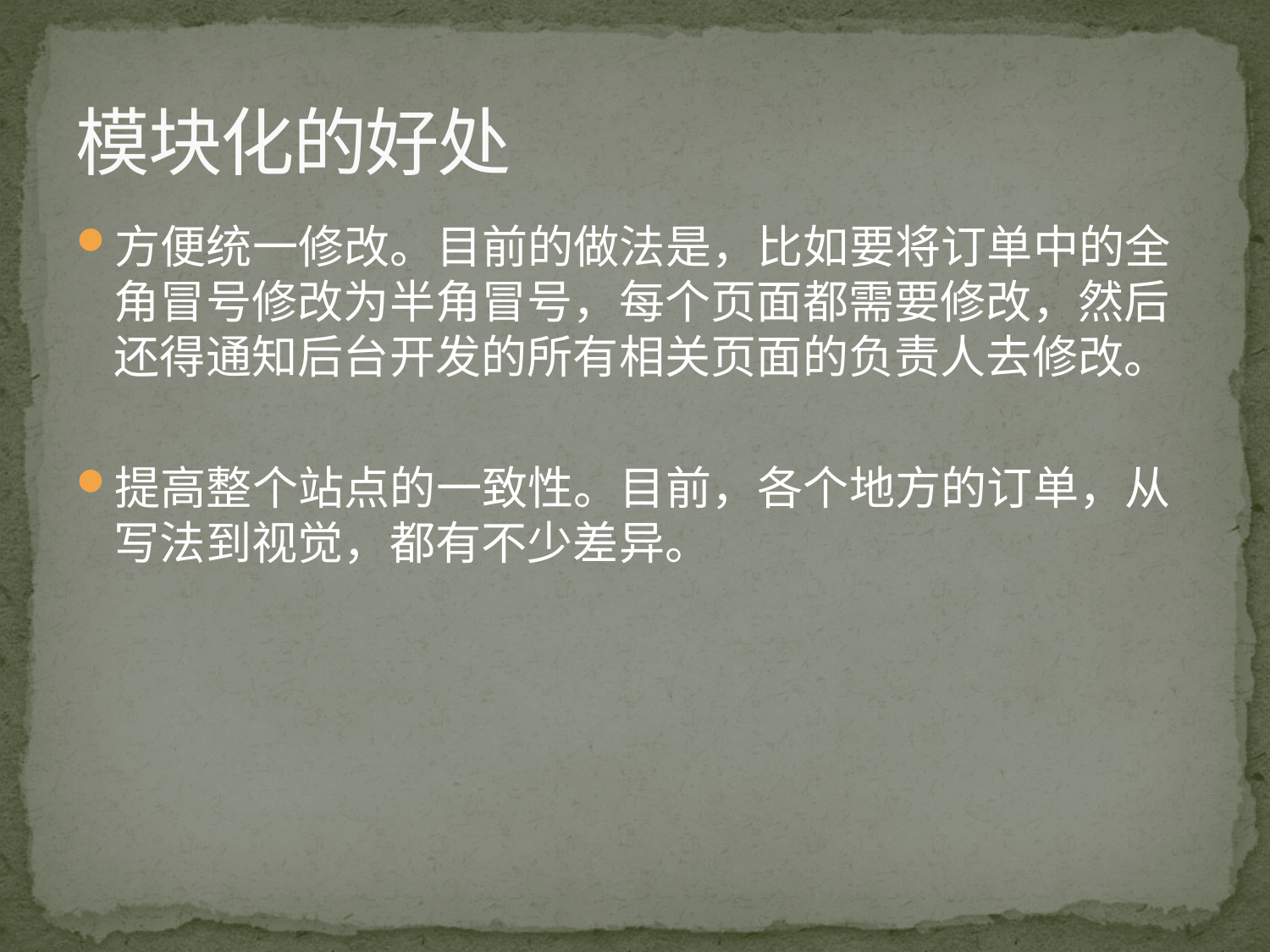

# 模块化的好处
方便统一修改。目前的做法是，比如要将订单中的全角冒号修改为半角冒号，每个页面都需要修改，然后还得通知后台开发的所有相关页面的负责人去修改。

提高整个站点的一致性。目前，各个地方的订单，从写法到视觉，都有不少差异。